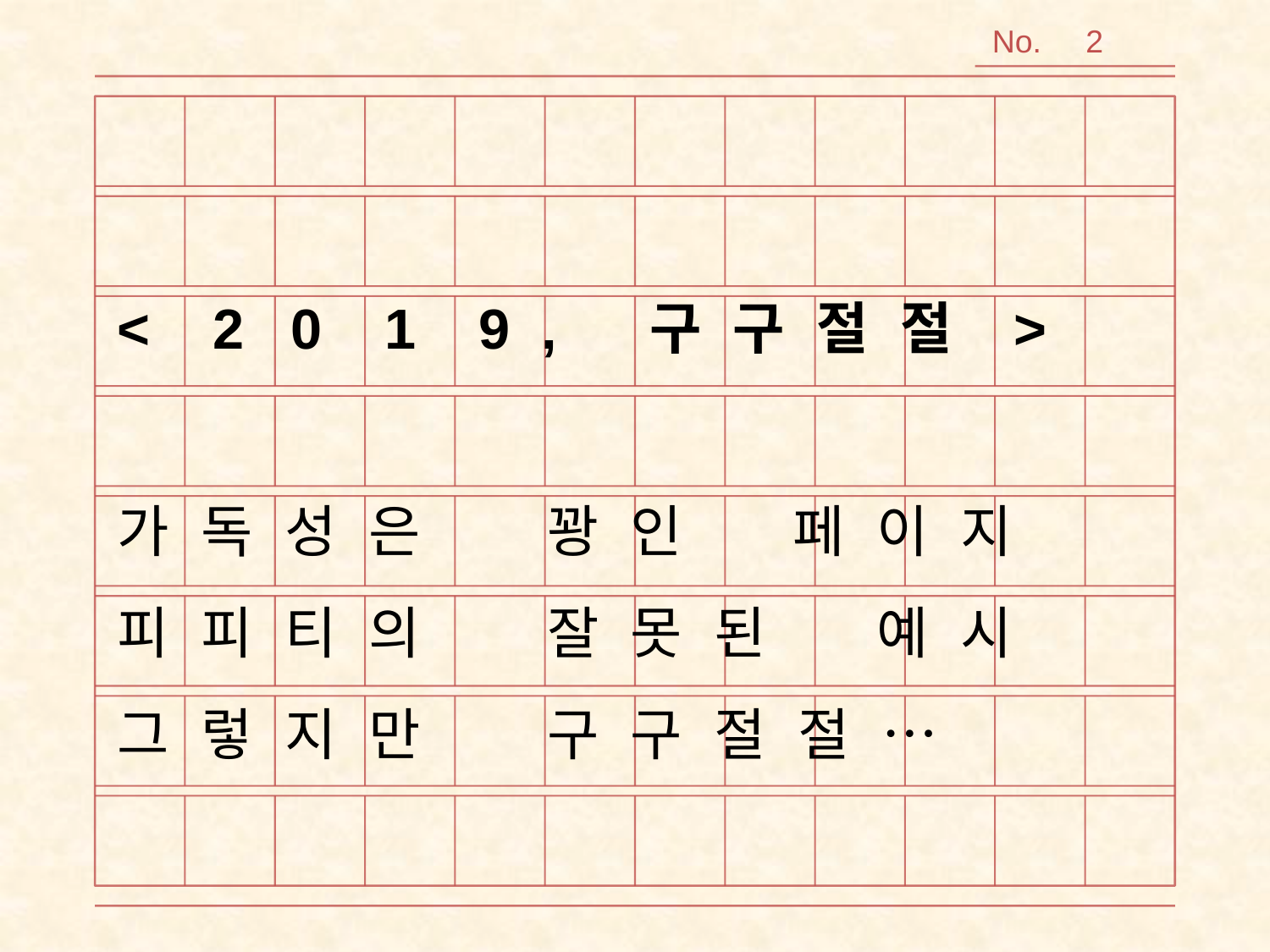

No.     2

<    2   0    1    9  ,     구  구  절  절   >

가  독  성  은        꽝  인       페  이  지
피  피  티  의        잘  못  된       예  시
그  렇  지  만        구  구  절  절  …